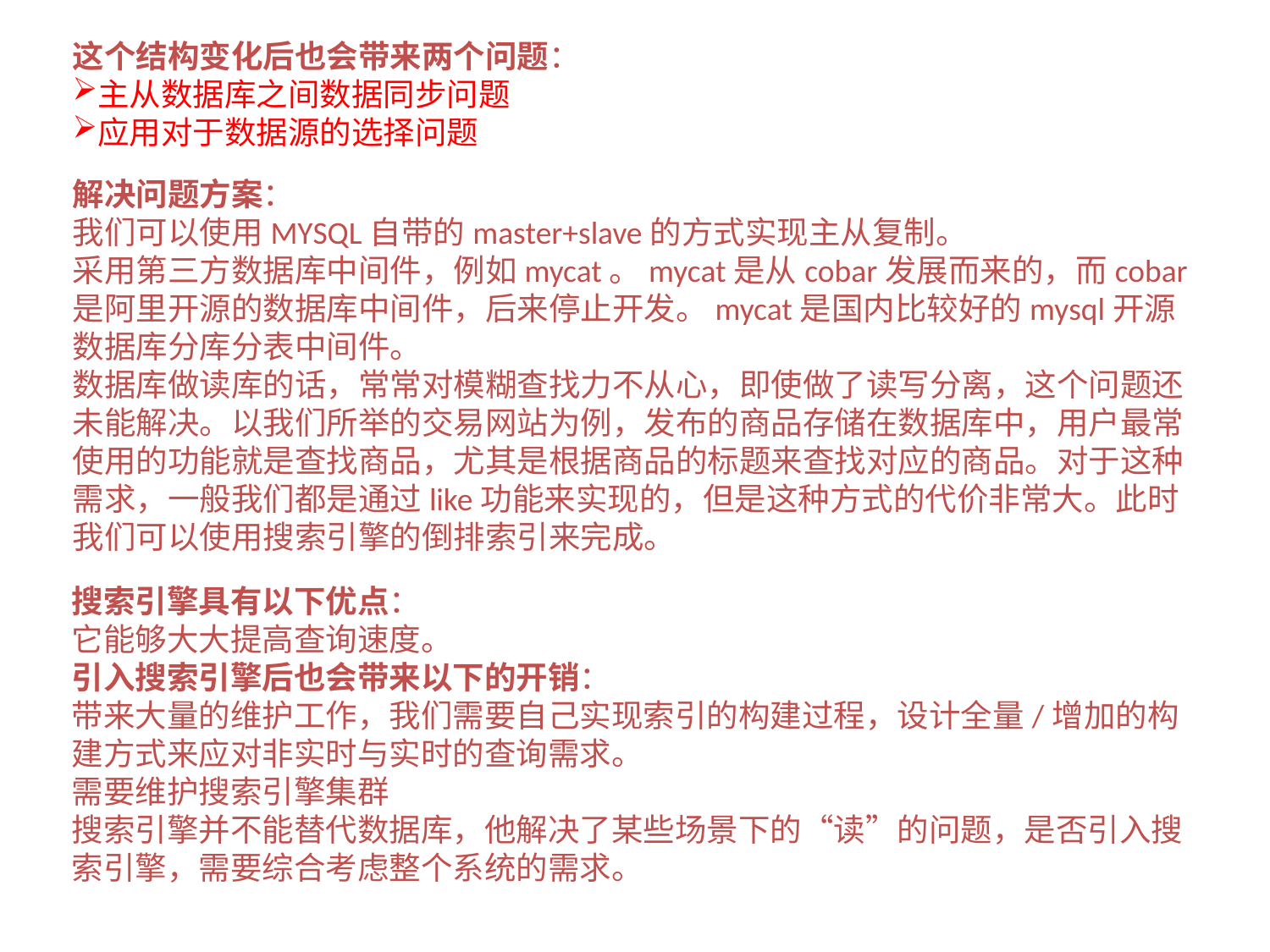

这个结构变化后也会带来两个问题：
主从数据库之间数据同步问题
应用对于数据源的选择问题
解决问题方案：
我们可以使用MYSQL自带的master+slave的方式实现主从复制。
采用第三方数据库中间件，例如mycat。mycat是从cobar发展而来的，而cobar是阿里开源的数据库中间件，后来停止开发。mycat是国内比较好的mysql开源数据库分库分表中间件。
数据库做读库的话，常常对模糊查找力不从心，即使做了读写分离，这个问题还未能解决。以我们所举的交易网站为例，发布的商品存储在数据库中，用户最常使用的功能就是查找商品，尤其是根据商品的标题来查找对应的商品。对于这种需求，一般我们都是通过like功能来实现的，但是这种方式的代价非常大。此时我们可以使用搜索引擎的倒排索引来完成。
搜索引擎具有以下优点：
它能够大大提高查询速度。
引入搜索引擎后也会带来以下的开销：
带来大量的维护工作，我们需要自己实现索引的构建过程，设计全量/增加的构建方式来应对非实时与实时的查询需求。
需要维护搜索引擎集群
搜索引擎并不能替代数据库，他解决了某些场景下的“读”的问题，是否引入搜索引擎，需要综合考虑整个系统的需求。